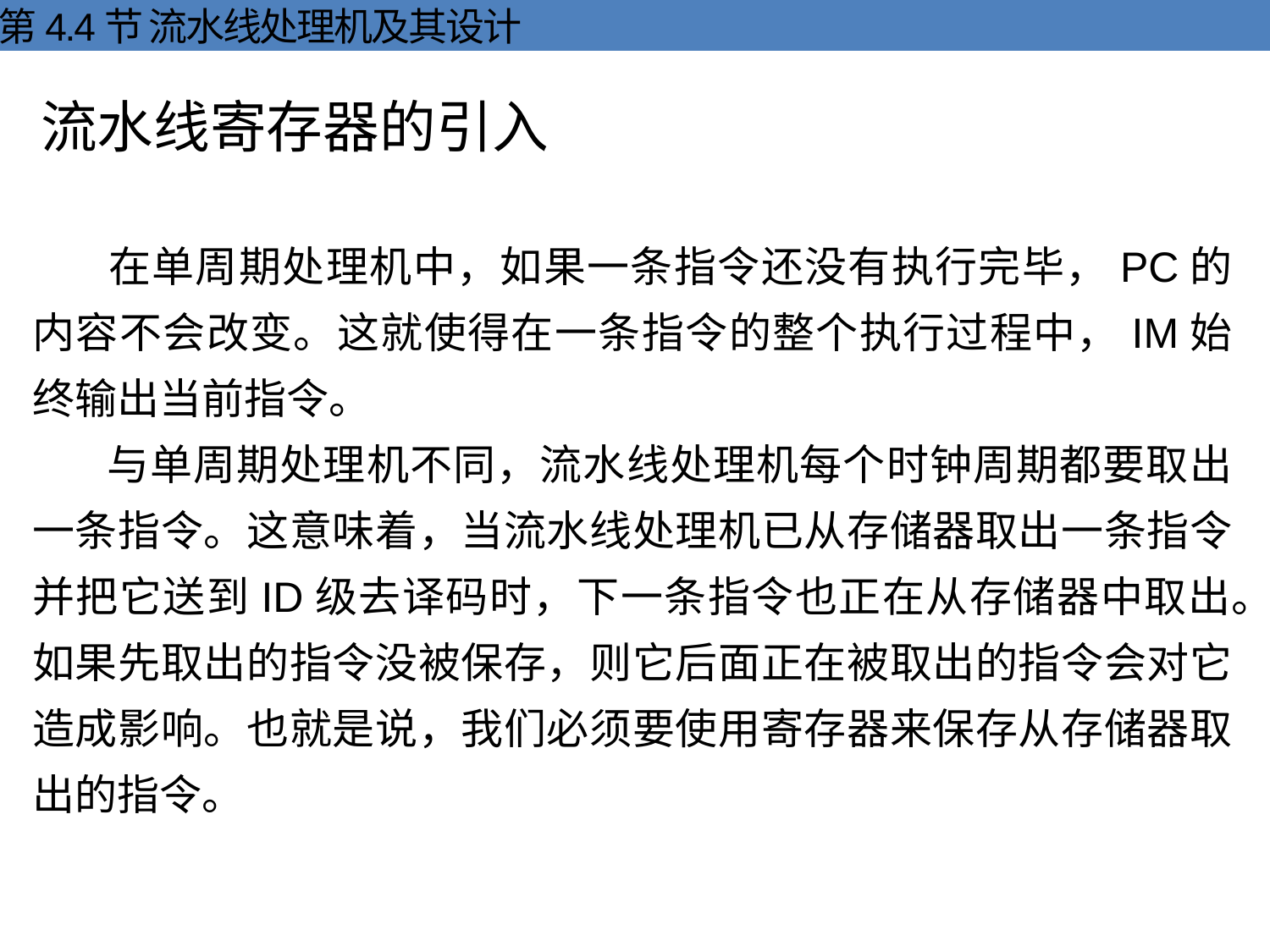

第4.4节 流水线处理机及其设计
6
流水线寄存器的引入
      在单周期处理机中，如果一条指令还没有执行完毕，PC的内容不会改变。这就使得在一条指令的整个执行过程中，IM始终输出当前指令。
      与单周期处理机不同，流水线处理机每个时钟周期都要取出一条指令。这意味着，当流水线处理机已从存储器取出一条指令并把它送到ID级去译码时，下一条指令也正在从存储器中取出。如果先取出的指令没被保存，则它后面正在被取出的指令会对它造成影响。也就是说，我们必须要使用寄存器来保存从存储器取出的指令。